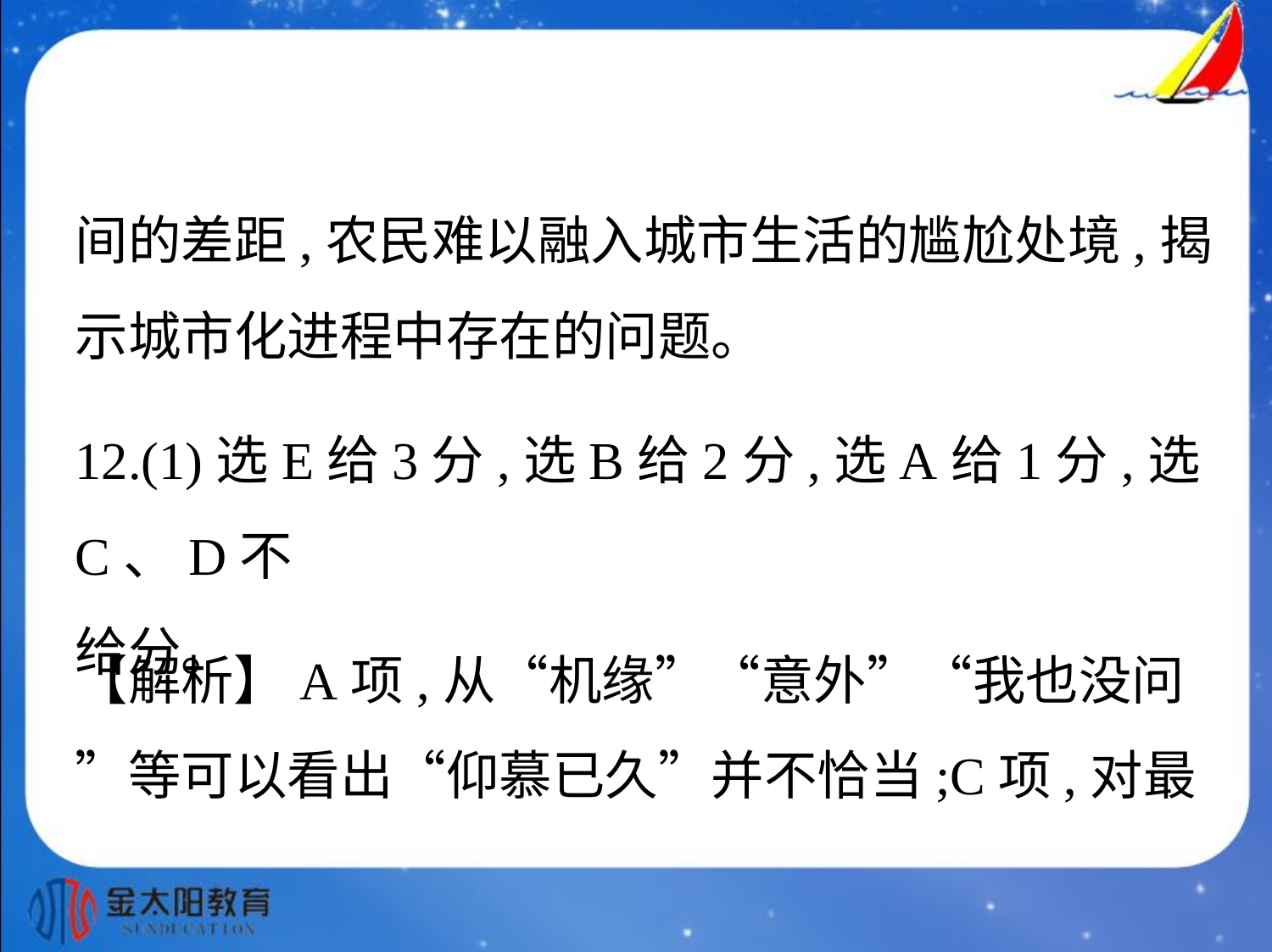

间的差距,农民难以融入城市生活的尴尬处境,揭
示城市化进程中存在的问题。
12.(1)选E给3分,选B给2分,选A给1分,选C、D不
给分。
【解析】A项,从“机缘”“意外”“我也没问
”等可以看出“仰慕已久”并不恰当;C项,对最